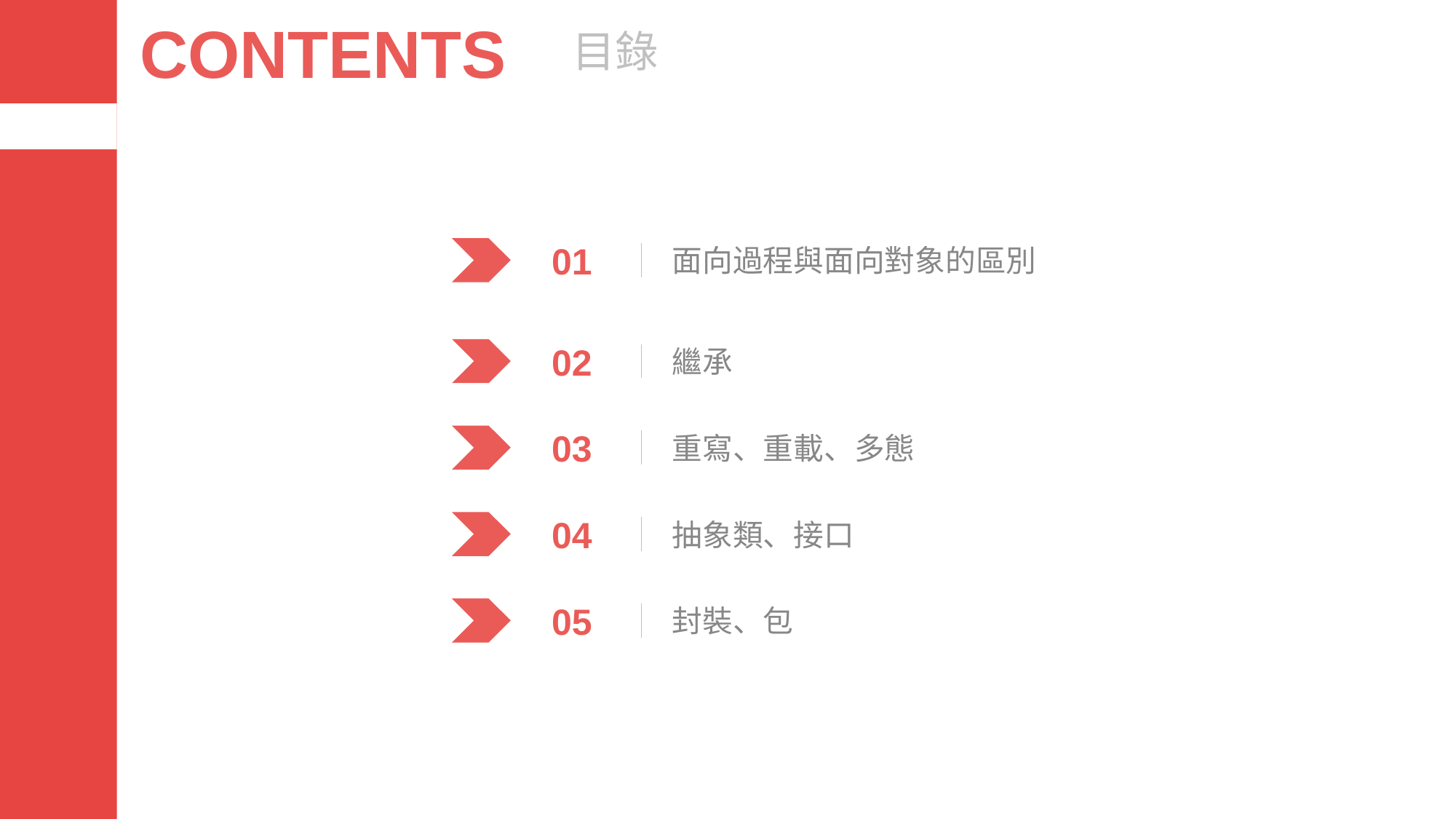

CONTENTS
目錄
01
面向過程與面向對象的區別

02
繼承

03
重寫、重載、多態

04
抽象類、接口

05
封裝、包